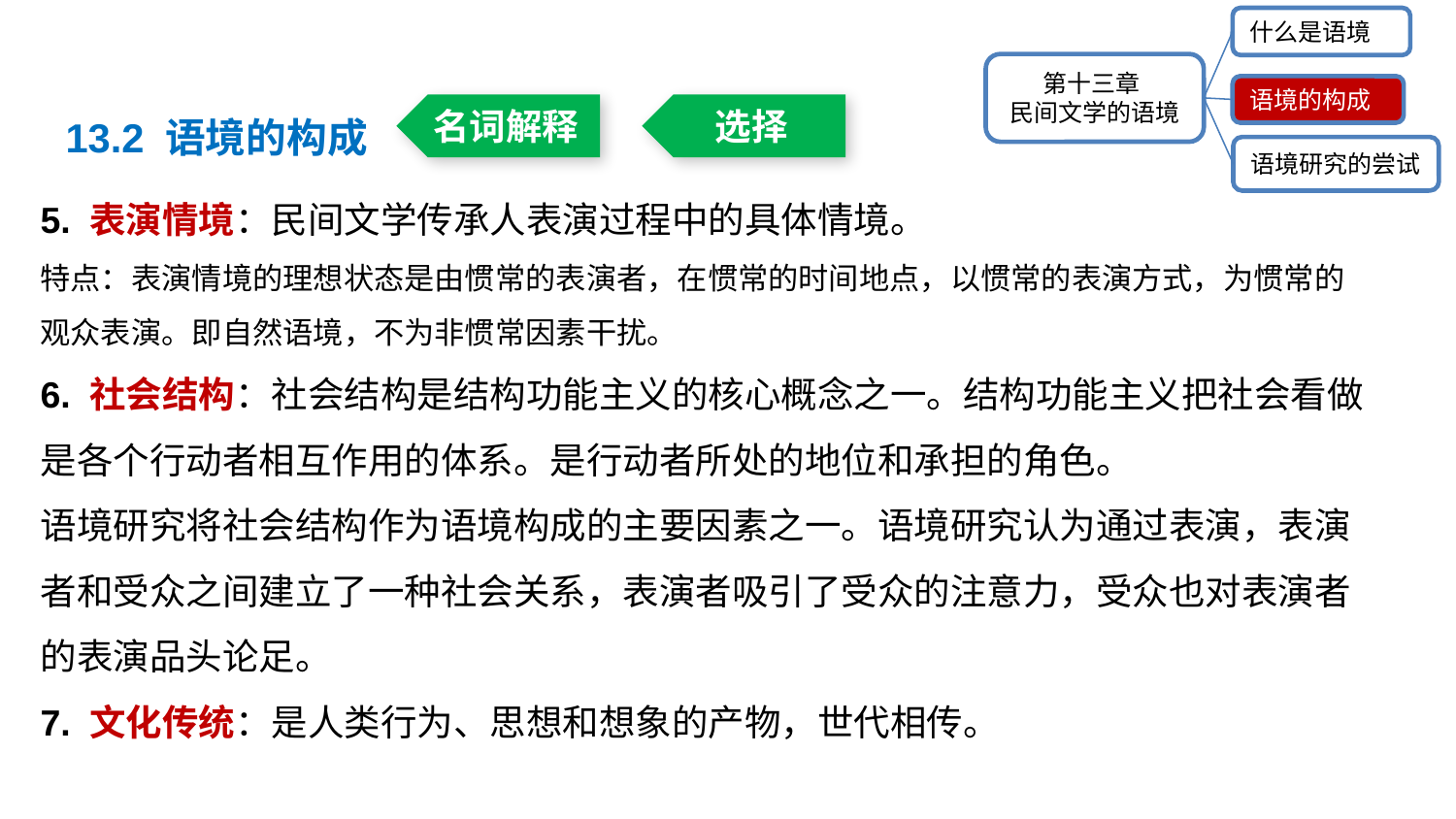

什么是语境
第十三章
民间文学的语境
语境的构成
语境研究的尝试
13.2 语境的构成
名词解释
选择
5. 表演情境：民间文学传承人表演过程中的具体情境。
特点：表演情境的理想状态是由惯常的表演者，在惯常的时间地点，以惯常的表演方式，为惯常的观众表演。即自然语境，不为非惯常因素干扰。
6. 社会结构：社会结构是结构功能主义的核心概念之一。结构功能主义把社会看做是各个行动者相互作用的体系。是行动者所处的地位和承担的角色。
语境研究将社会结构作为语境构成的主要因素之一。语境研究认为通过表演，表演者和受众之间建立了一种社会关系，表演者吸引了受众的注意力，受众也对表演者的表演品头论足。
7. 文化传统：是人类行为、思想和想象的产物，世代相传。